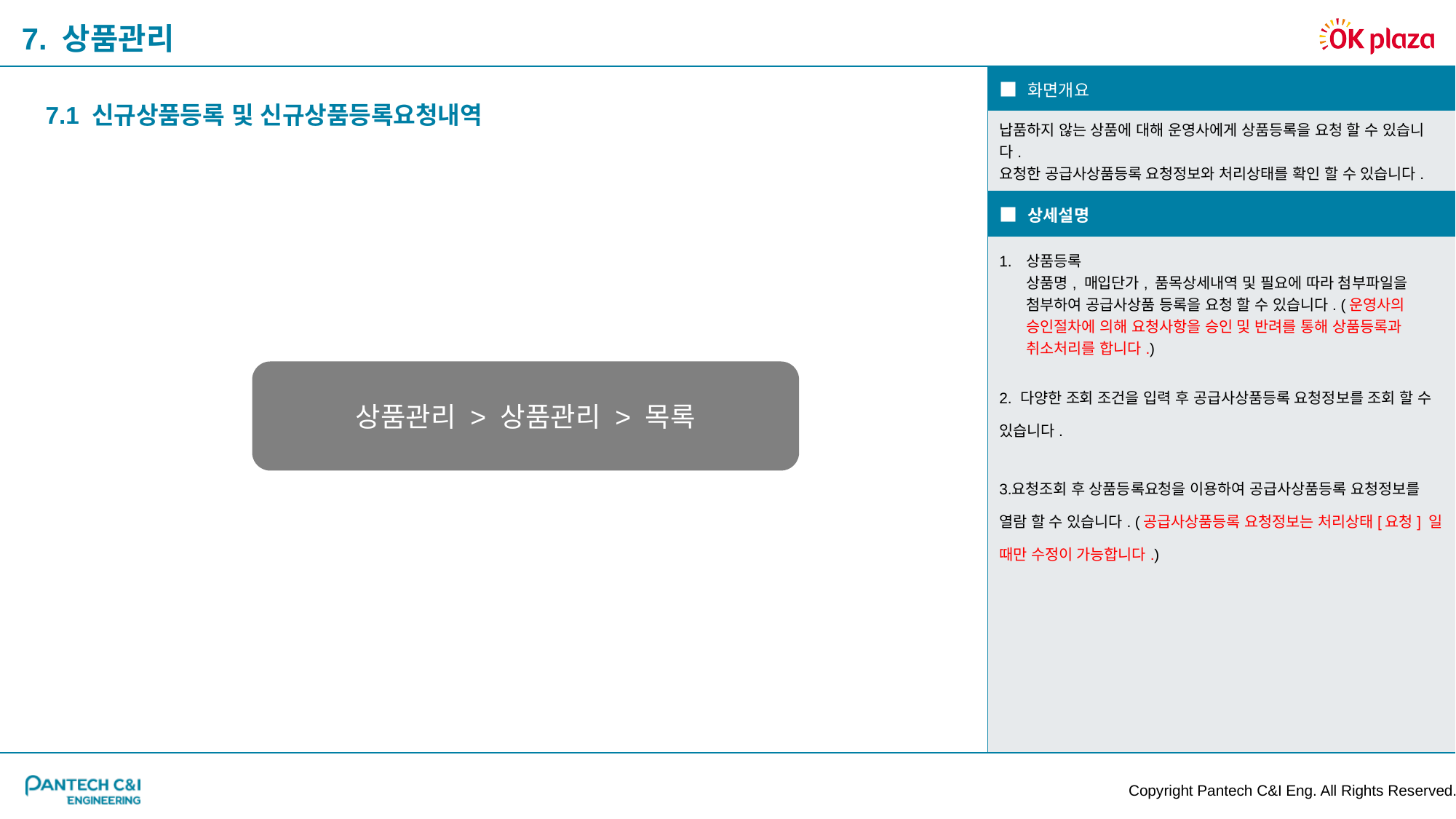

7. 상품관리
| ■ 화면개요 |
| --- |
| 납품하지 않는 상품에 대해 운영사에게 상품등록을 요청 할 수 있습니다. 요청한 공급사상품등록 요청정보와 처리상태를 확인 할 수 있습니다. |
| ■ 상세설명 |
| 상품등록 상품명, 매입단가, 품목상세내역 및 필요에 따라 첨부파일을 첨부하여 공급사상품 등록을 요청 할 수 있습니다. (운영사의 승인절차에 의해 요청사항을 승인 및 반려를 통해 상품등록과 취소처리를 합니다.) 다양한 조회 조건을 입력 후 공급사상품등록 요청정보를 조회 할 수 있습니다. 요청조회 후 상품등록요청을 이용하여 공급사상품등록 요청정보를 열람 할 수 있습니다. (공급사상품등록 요청정보는 처리상태[요청] 일 때만 수정이 가능합니다.) |
7.1 신규상품등록 및 신규상품등록요청내역
상품관리 > 상품관리 > 목록